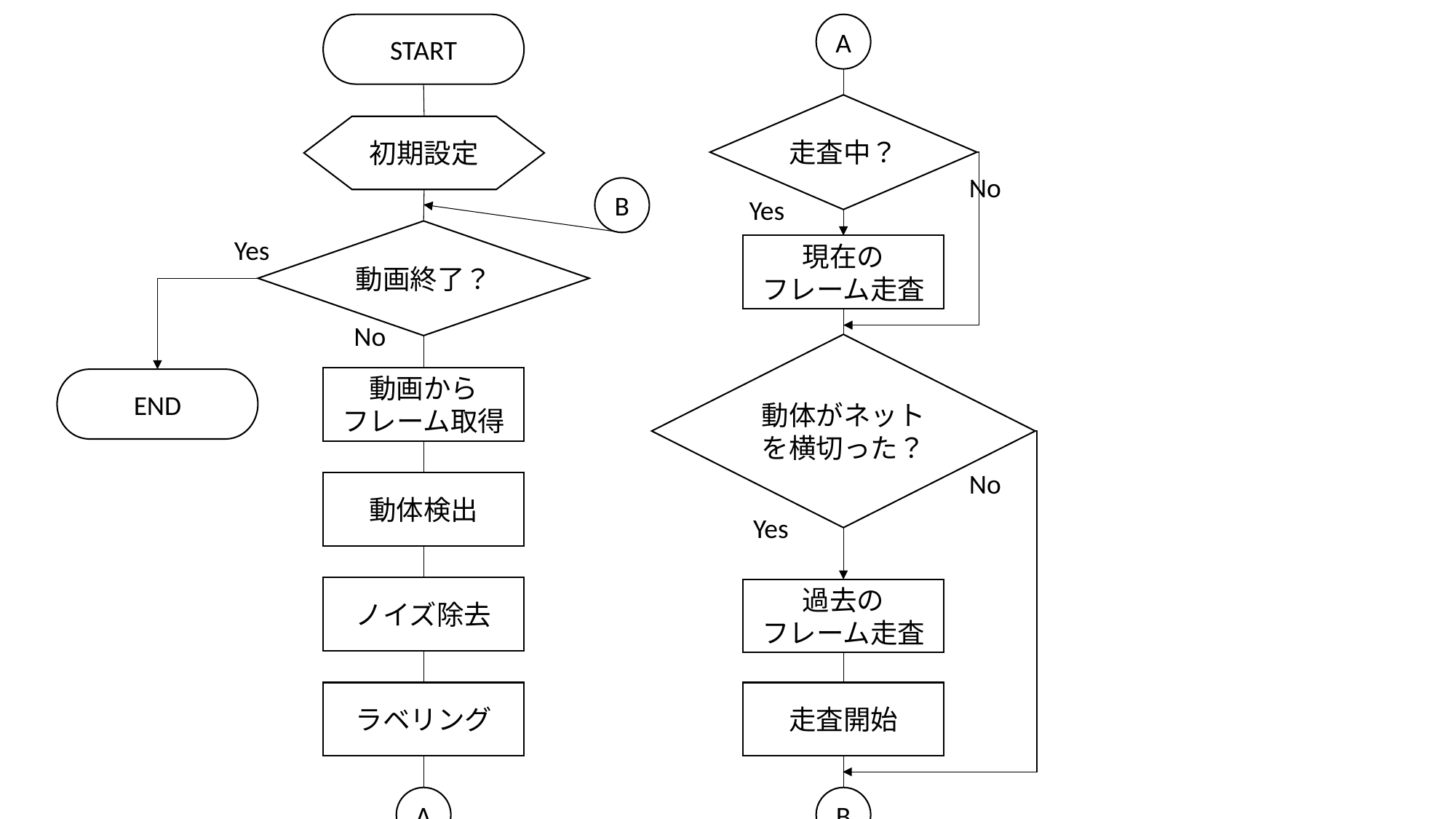

START
A
走査中？
初期設定
No
B
Yes
動画終了？
Yes
現在の
フレーム走査
No
動体がネットを横切った？
動画から
フレーム取得
END
No
動体検出
Yes
ノイズ除去
過去の
フレーム走査
ラベリング
走査開始
A
B